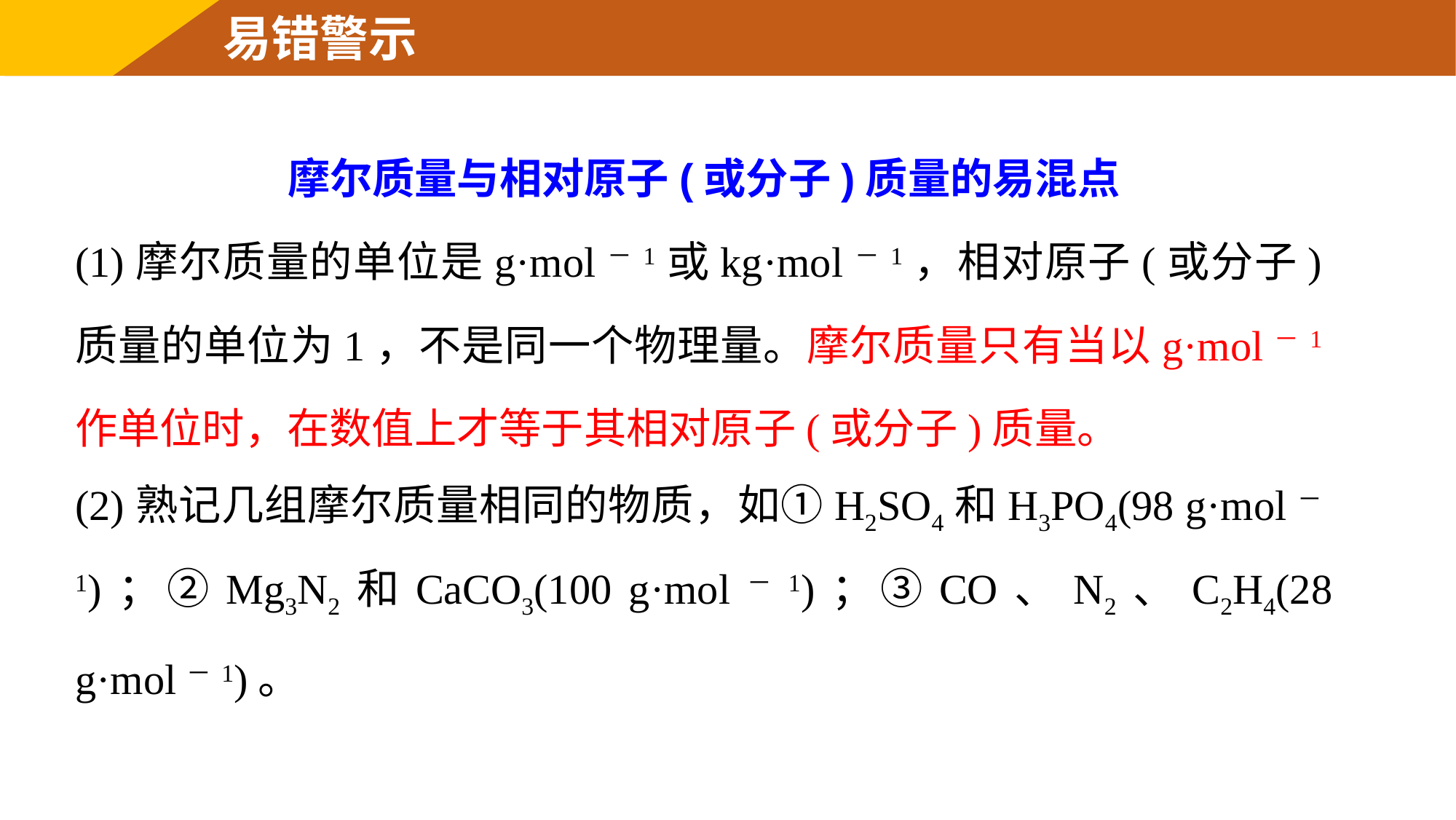

易错警示
摩尔质量与相对原子(或分子)质量的易混点
(1)摩尔质量的单位是g·mol－1或kg·mol－1，相对原子(或分子)质量的单位为1，不是同一个物理量。摩尔质量只有当以g·mol－1作单位时，在数值上才等于其相对原子(或分子)质量。
(2)熟记几组摩尔质量相同的物质，如①H2SO4和H3PO4(98 g·mol－1)；②Mg3N2和CaCO3(100 g·mol－1)；③CO、N2、C2H4(28 g·mol－1)。